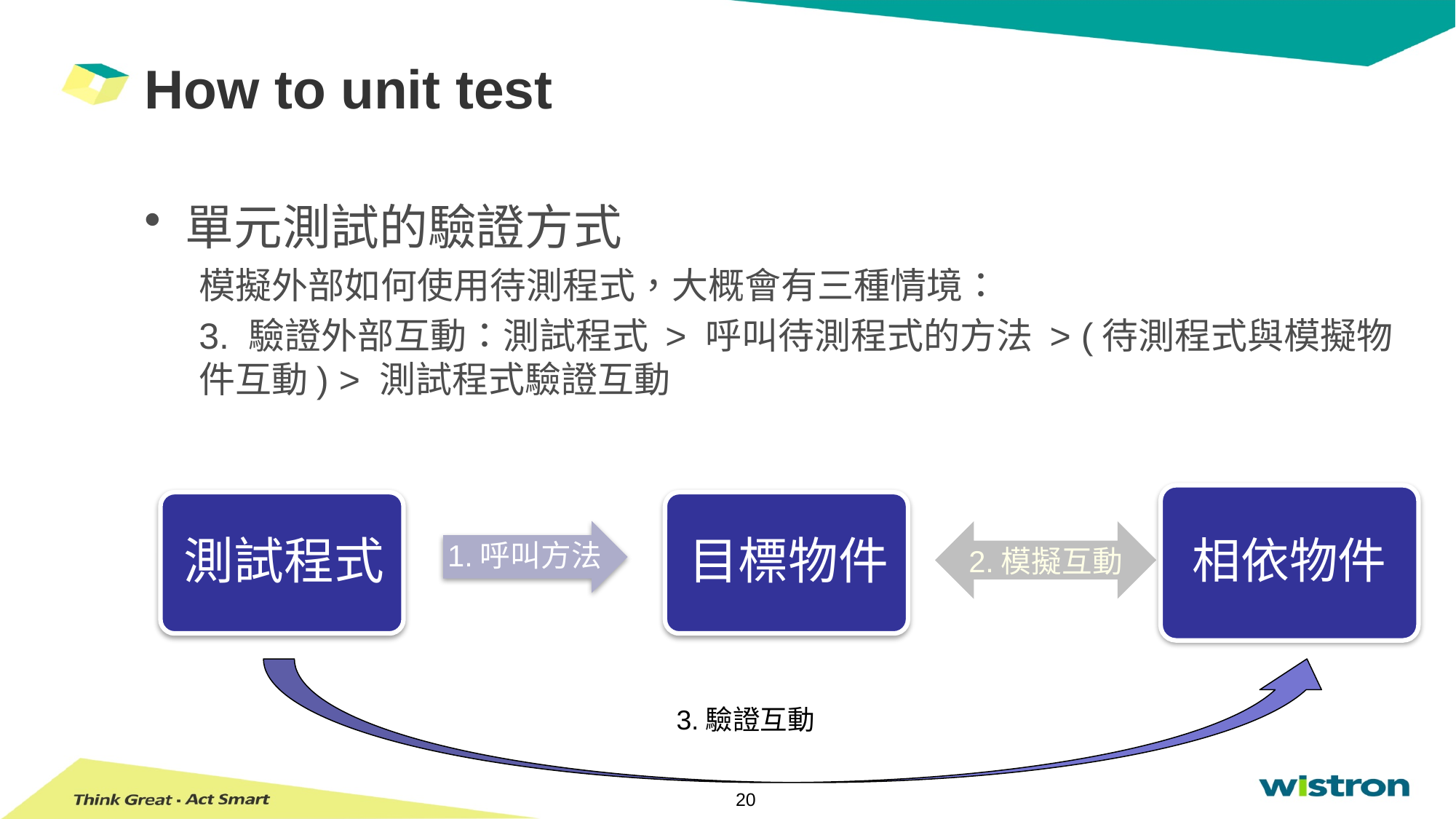

# How to unit test
單元測試的驗證方式
模擬外部如何使用待測程式，大概會有三種情境：
3. 驗證外部互動：測試程式 > 呼叫待測程式的方法 > (待測程式與模擬物件互動) > 測試程式驗證互動
測試程式
1.呼叫方法
目標物件

相依物件
2.模擬互動

3.驗證互動
20